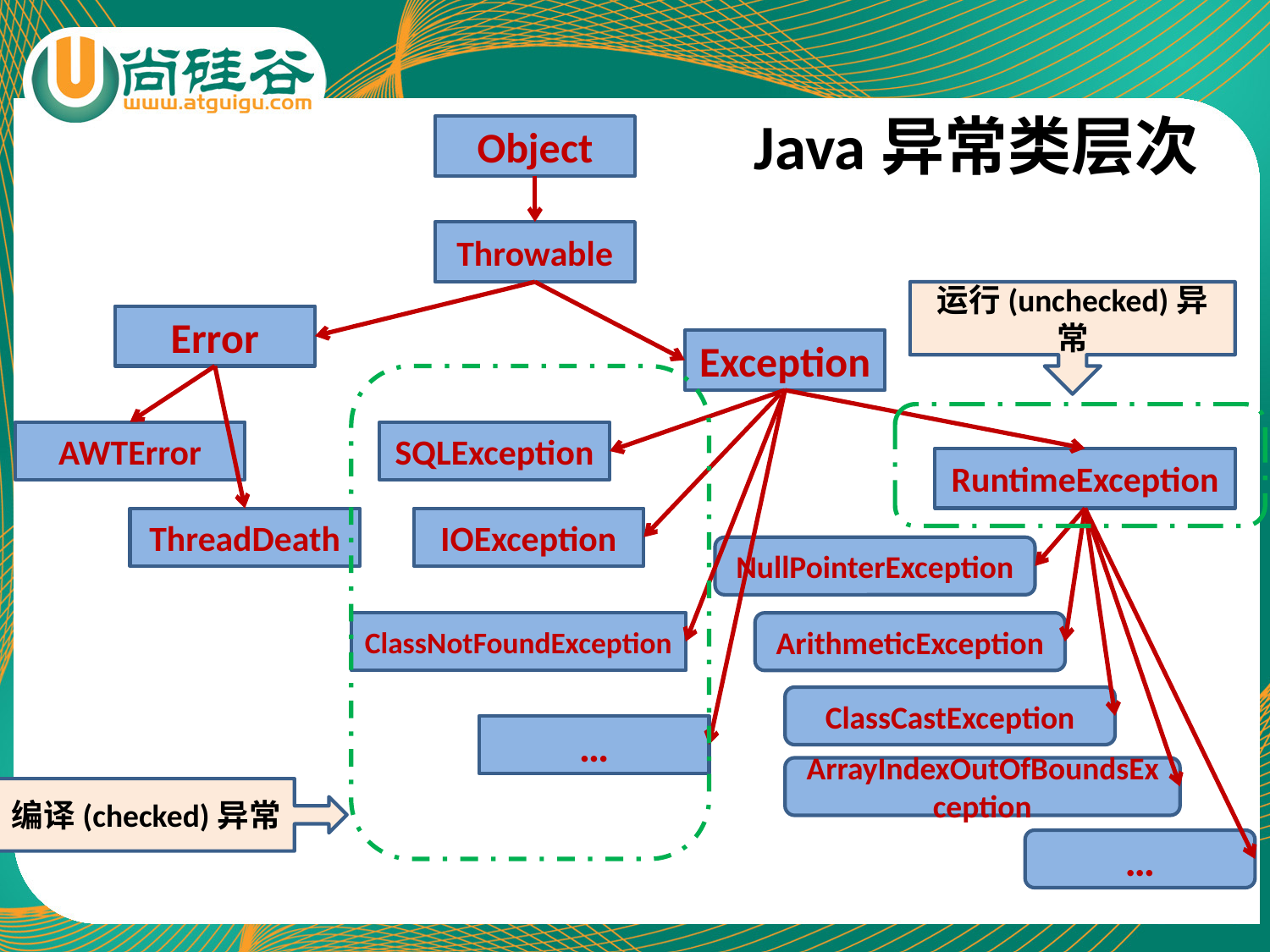

# Java异常类层次
Object
Throwable
运行(unchecked)异常
Error
Exception

AWTError
SQLException
RuntimeException
ThreadDeath
IOException
NullPointerException
ClassNotFoundException
ArithmeticException
ClassCastException
…
ArrayIndexOutOfBoundsException
编译(checked)异常
…